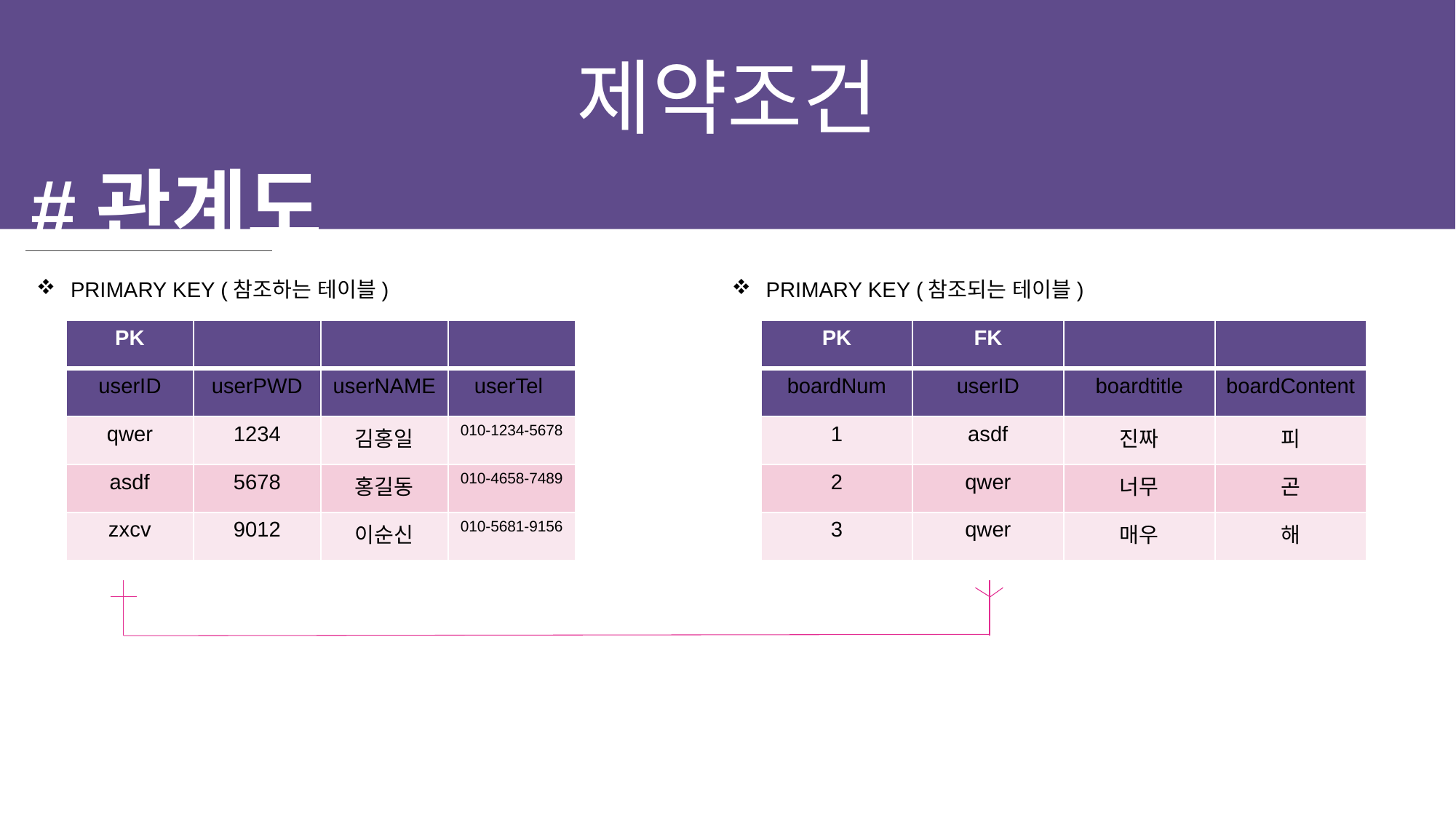

제약조건
#관계도
PRIMARY KEY (참조하는 테이블)

PRIMARY KEY (참조되는 테이블)

| PK |  |  |  |
| --- | --- | --- | --- |
| userID | userPWD | userNAME | userTel |
| qwer | 1234 | 김홍일 | 010-1234-5678 |
| asdf | 5678 | 홍길동 | 010-4658-7489 |
| zxcv | 9012 | 이순신 | 010-5681-9156 |
| PK | FK |  |  |
| --- | --- | --- | --- |
| boardNum | userID | boardtitle | boardContent |
| 1 | asdf | 진짜 | 피 |
| 2 | qwer | 너무 | 곤 |
| 3 | qwer | 매우 | 해 |